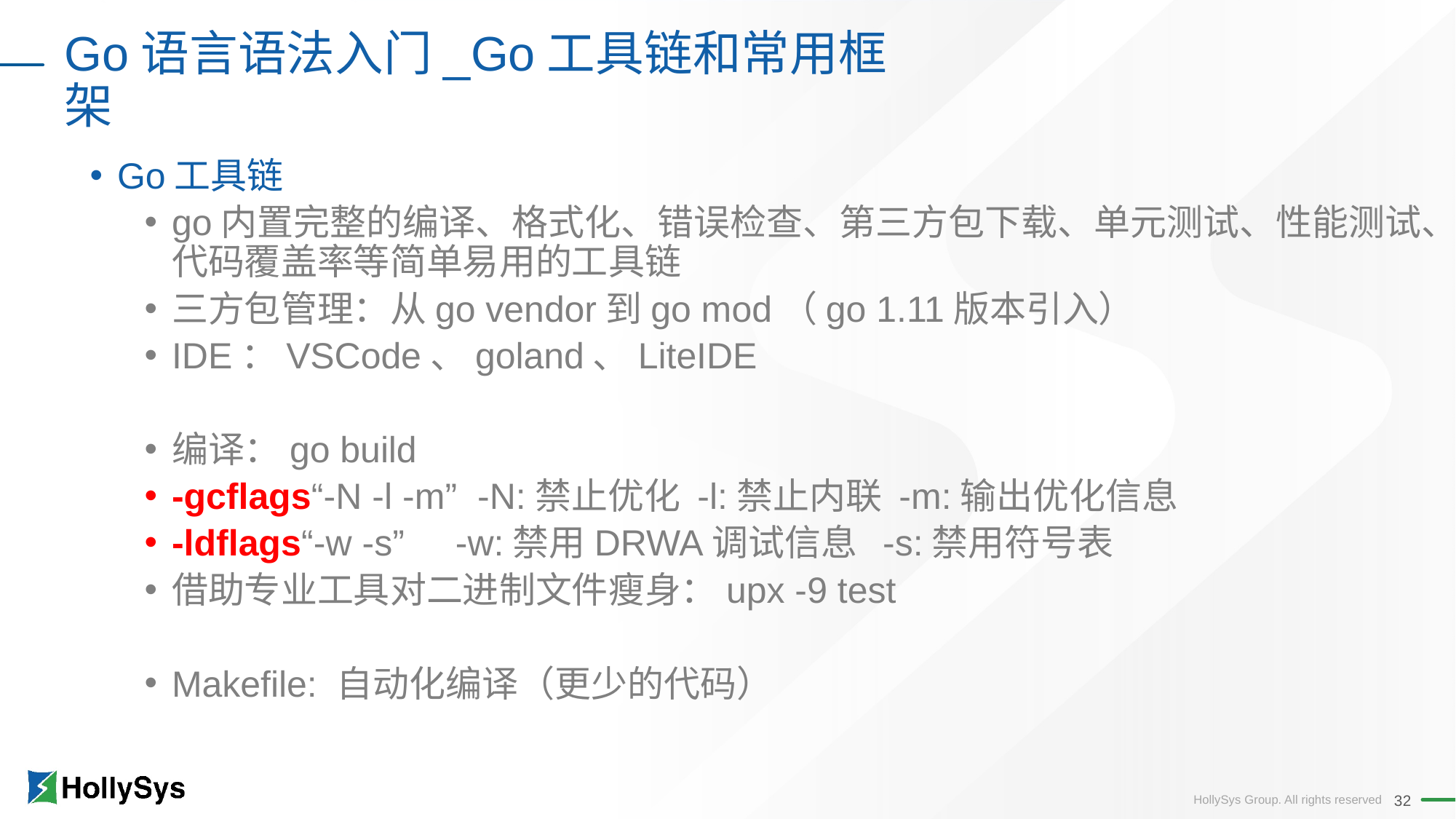

Go语言语法入门_Go工具链和常用框架
Go工具链
go内置完整的编译、格式化、错误检查、第三方包下载、单元测试、性能测试、代码覆盖率等简单易用的工具链
三方包管理：从go vendor到go mod（go 1.11版本引入）
IDE：VSCode、goland、LiteIDE

编译：go build
-gcflags“-N -l -m”  -N:禁止优化 -l:禁止内联 -m:输出优化信息
-ldflags“-w -s”     -w:禁用DRWA调试信息  -s:禁用符号表
借助专业工具对二进制文件瘦身：upx -9 test

Makefile: 自动化编译（更少的代码）